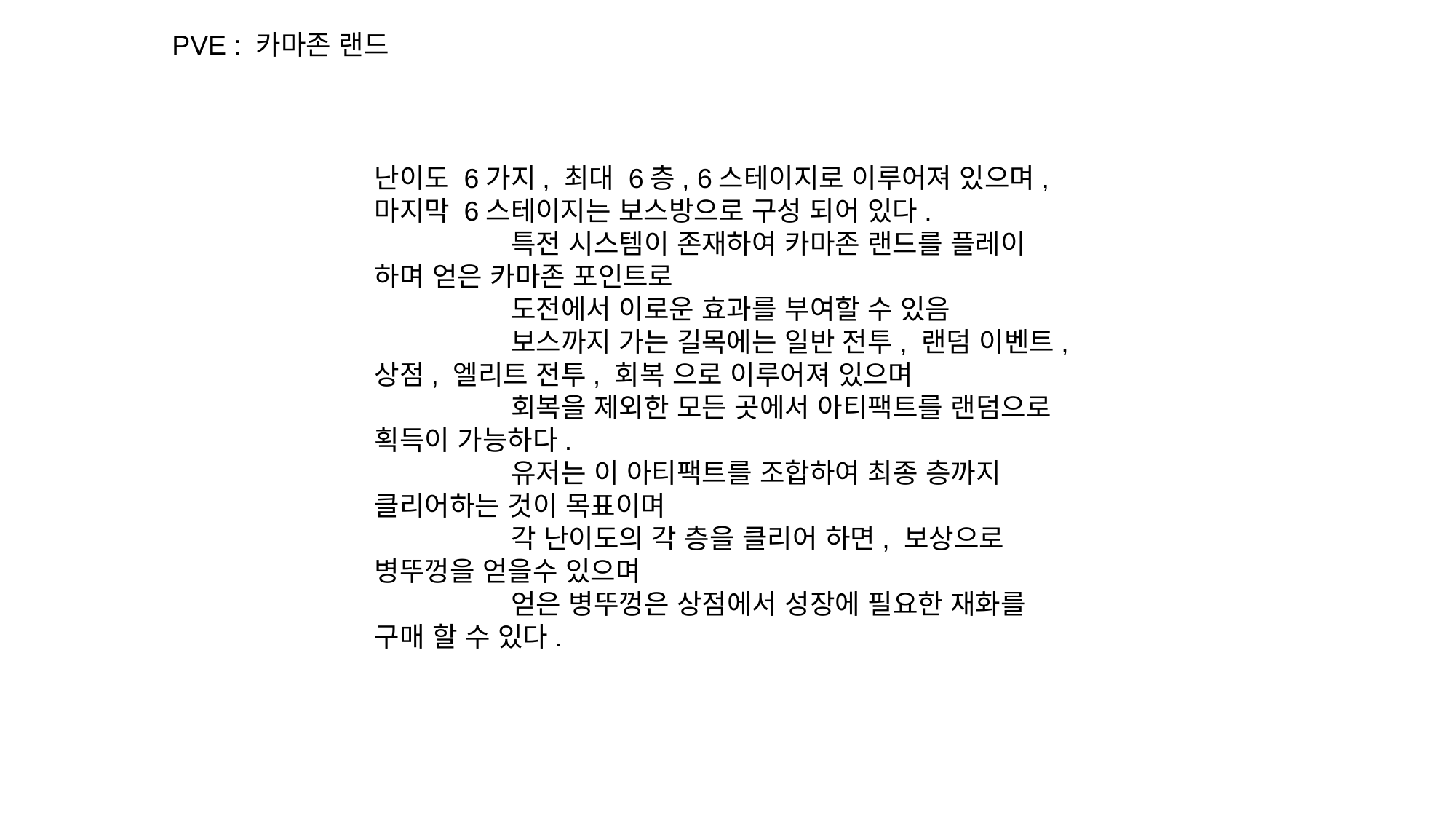

PVE : 카마존 랜드
난이도 6가지, 최대 6층, 6스테이지로 이루어져 있으며, 마지막 6스테이지는 보스방으로 구성 되어 있다.
                 특전 시스템이 존재하여 카마존 랜드를 플레이 하며 얻은 카마존 포인트로
                 도전에서 이로운 효과를 부여할 수 있음
                 보스까지 가는 길목에는 일반 전투, 랜덤 이벤트, 상점, 엘리트 전투, 회복 으로 이루어져 있으며
                 회복을 제외한 모든 곳에서 아티팩트를 랜덤으로 획득이 가능하다.
                 유저는 이 아티팩트를 조합하여 최종 층까지 클리어하는 것이 목표이며
                 각 난이도의 각 층을 클리어 하면, 보상으로 병뚜껑을 얻을수 있으며
                 얻은 병뚜껑은 상점에서 성장에 필요한 재화를 구매 할 수 있다.